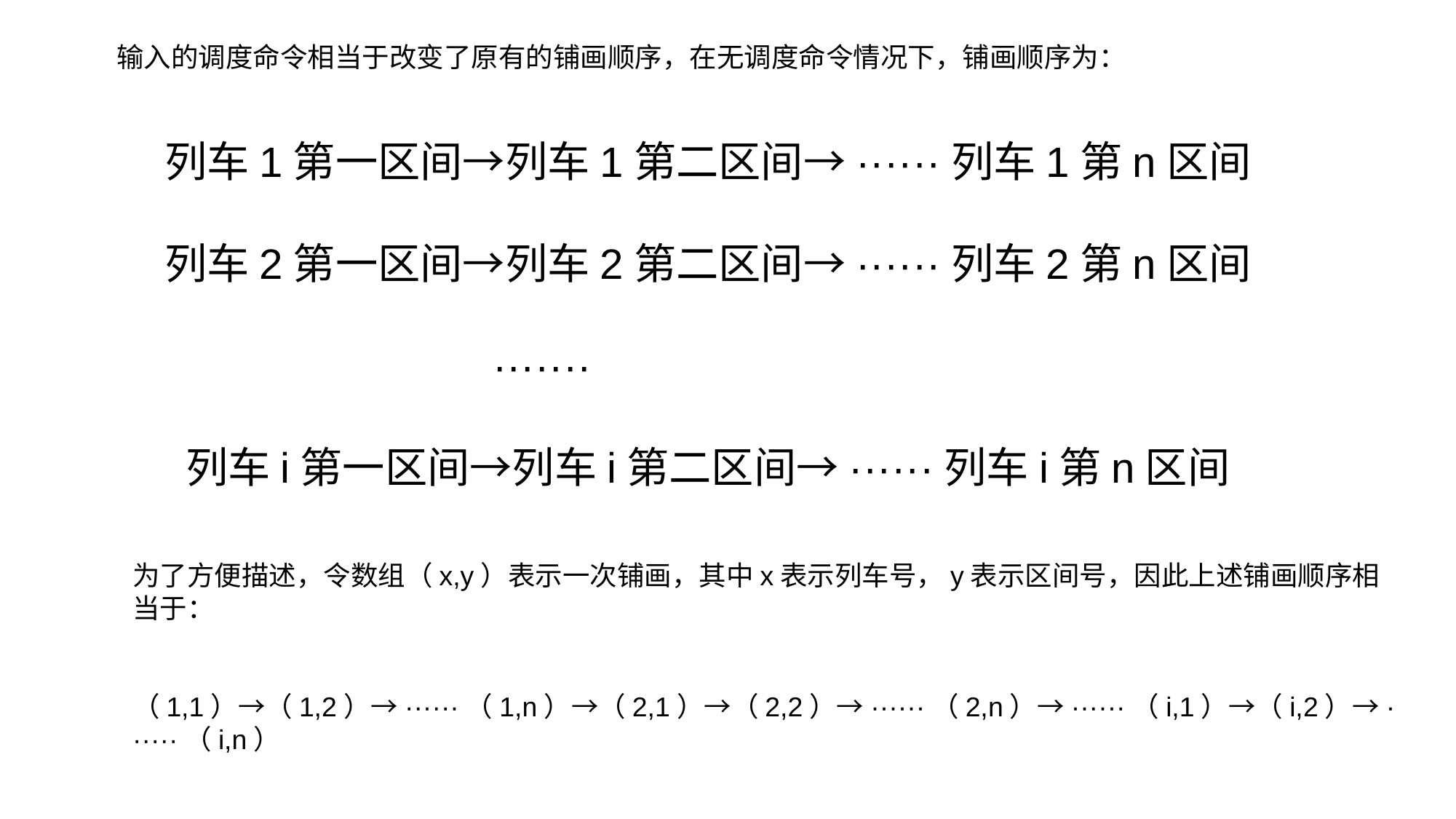

输入的调度命令相当于改变了原有的铺画顺序，在无调度命令情况下，铺画顺序为：

列车1第一区间→列车1第二区间→······列车1第n区间

列车2第一区间→列车2第二区间→······列车2第n区间

·······

列车i第一区间→列车i第二区间→······列车i第n区间
为了方便描述，令数组（x,y）表示一次铺画，其中x表示列车号，y表示区间号，因此上述铺画顺序相当于：

（1,1）→（1,2）→······（1,n）→（2,1）→（2,2）→······（2,n）→······（i,1）→（i,2）→······（i,n）